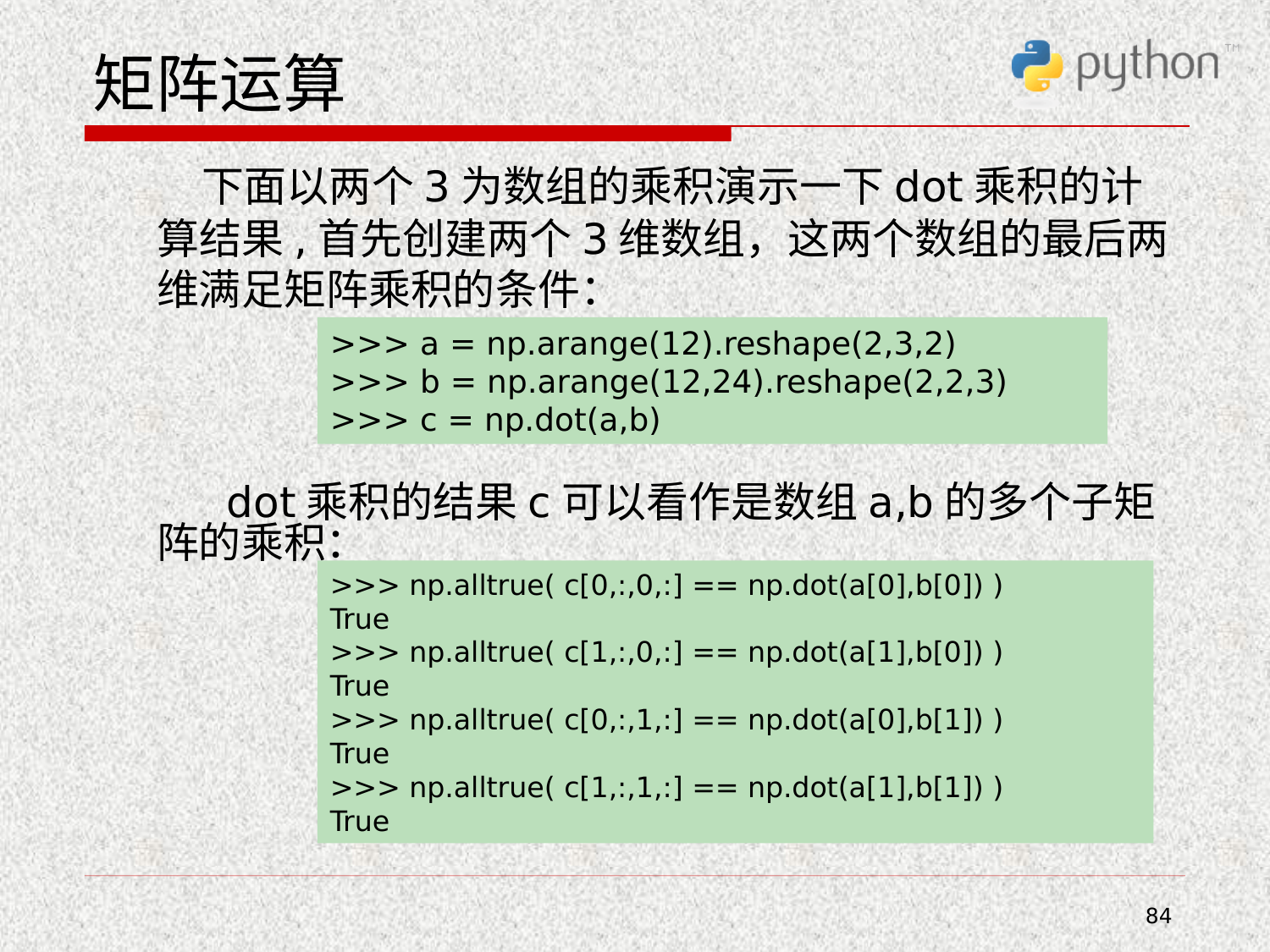

# 矩阵运算
         下面以两个3为数组的乘积演示一下dot乘积的计算结果,首先创建两个3维数组，这两个数组的最后两维满足矩阵乘积的条件：

          dot乘积的结果c可以看作是数组a,b的多个子矩阵的乘积：

>>> a = np.arange(12).reshape(2,3,2)
>>> b = np.arange(12,24).reshape(2,2,3)
>>> c = np.dot(a,b)
>>> np.alltrue( c[0,:,0,:] == np.dot(a[0],b[0]) )
True
>>> np.alltrue( c[1,:,0,:] == np.dot(a[1],b[0]) )
True
>>> np.alltrue( c[0,:,1,:] == np.dot(a[0],b[1]) )
True
>>> np.alltrue( c[1,:,1,:] == np.dot(a[1],b[1]) )
True
84